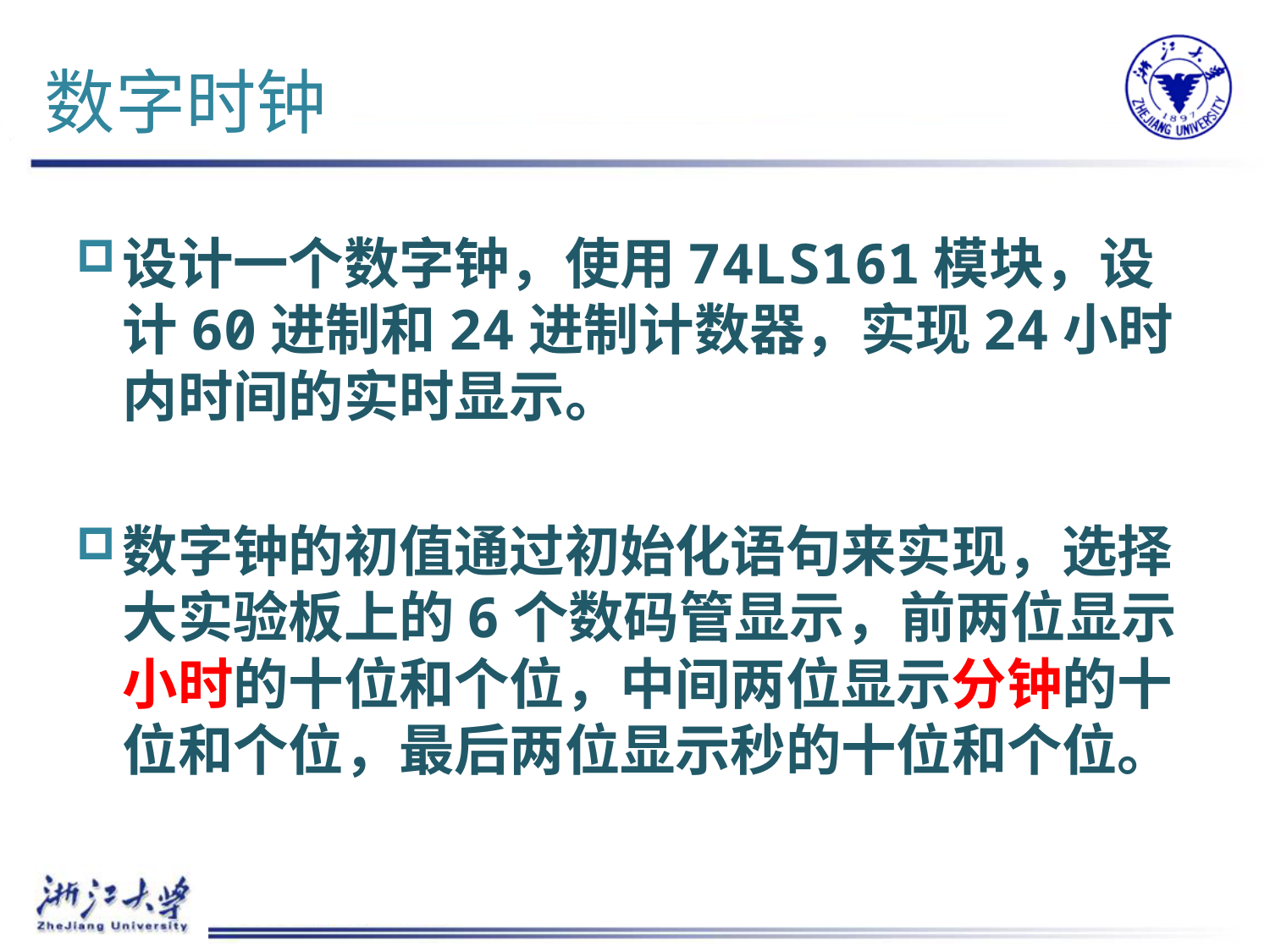

# 数字时钟
设计一个数字钟，使用74LS161模块，设计60进制和24进制计数器，实现24小时内时间的实时显示。

数字钟的初值通过初始化语句来实现，选择大实验板上的6个数码管显示，前两位显示小时的十位和个位，中间两位显示分钟的十位和个位，最后两位显示秒的十位和个位。